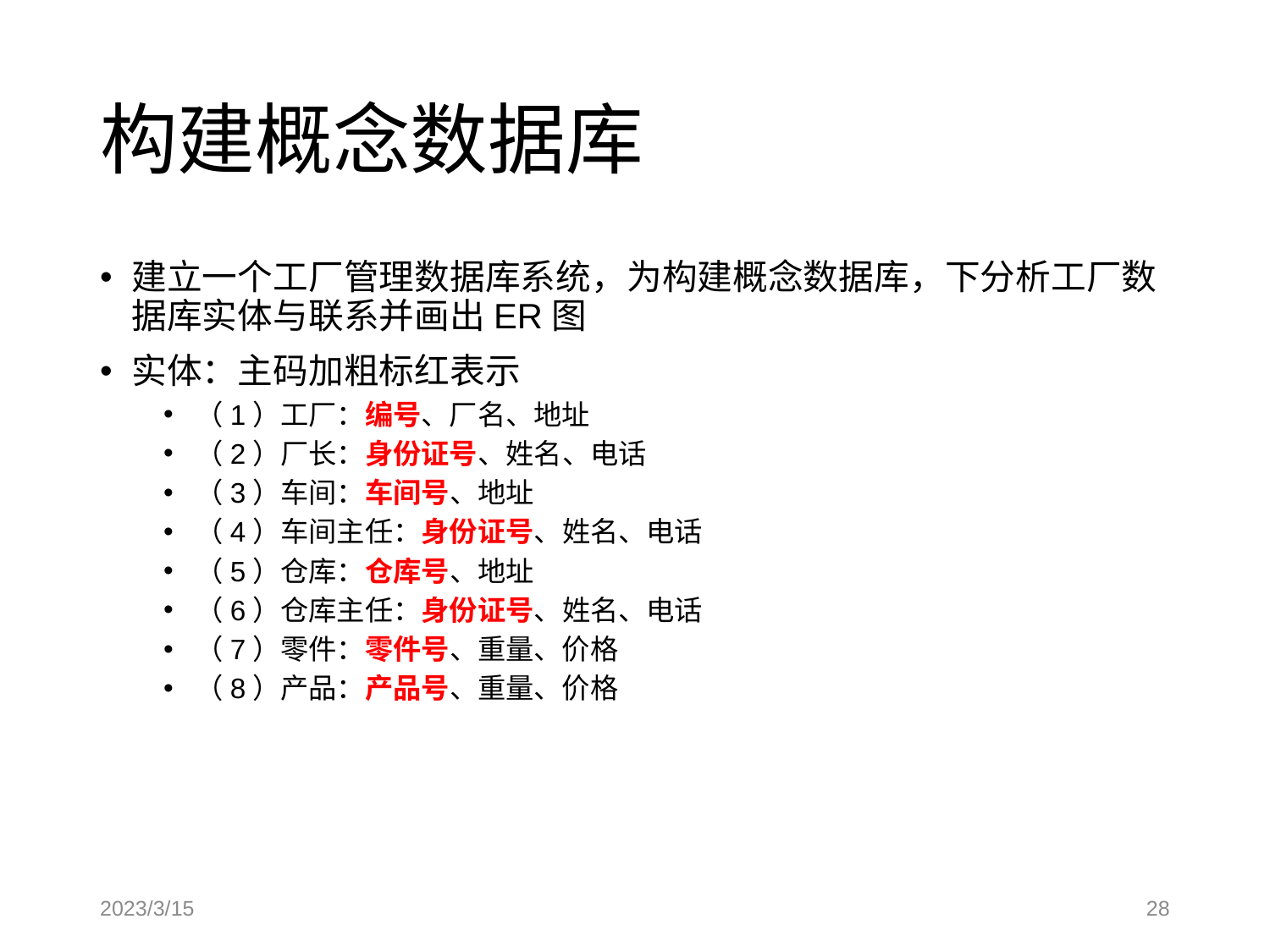

# 构建概念数据库
建立一个工厂管理数据库系统，为构建概念数据库，下分析工厂数据库实体与联系并画出ER图
实体：主码加粗标红表示
（1）工厂：编号、厂名、地址
（2）厂长：身份证号、姓名、电话
（3）车间：车间号、地址
（4）车间主任：身份证号、姓名、电话
（5）仓库：仓库号、地址
（6）仓库主任：身份证号、姓名、电话
（7）零件：零件号、重量、价格
（8）产品：产品号、重量、价格
2023/3/15
28